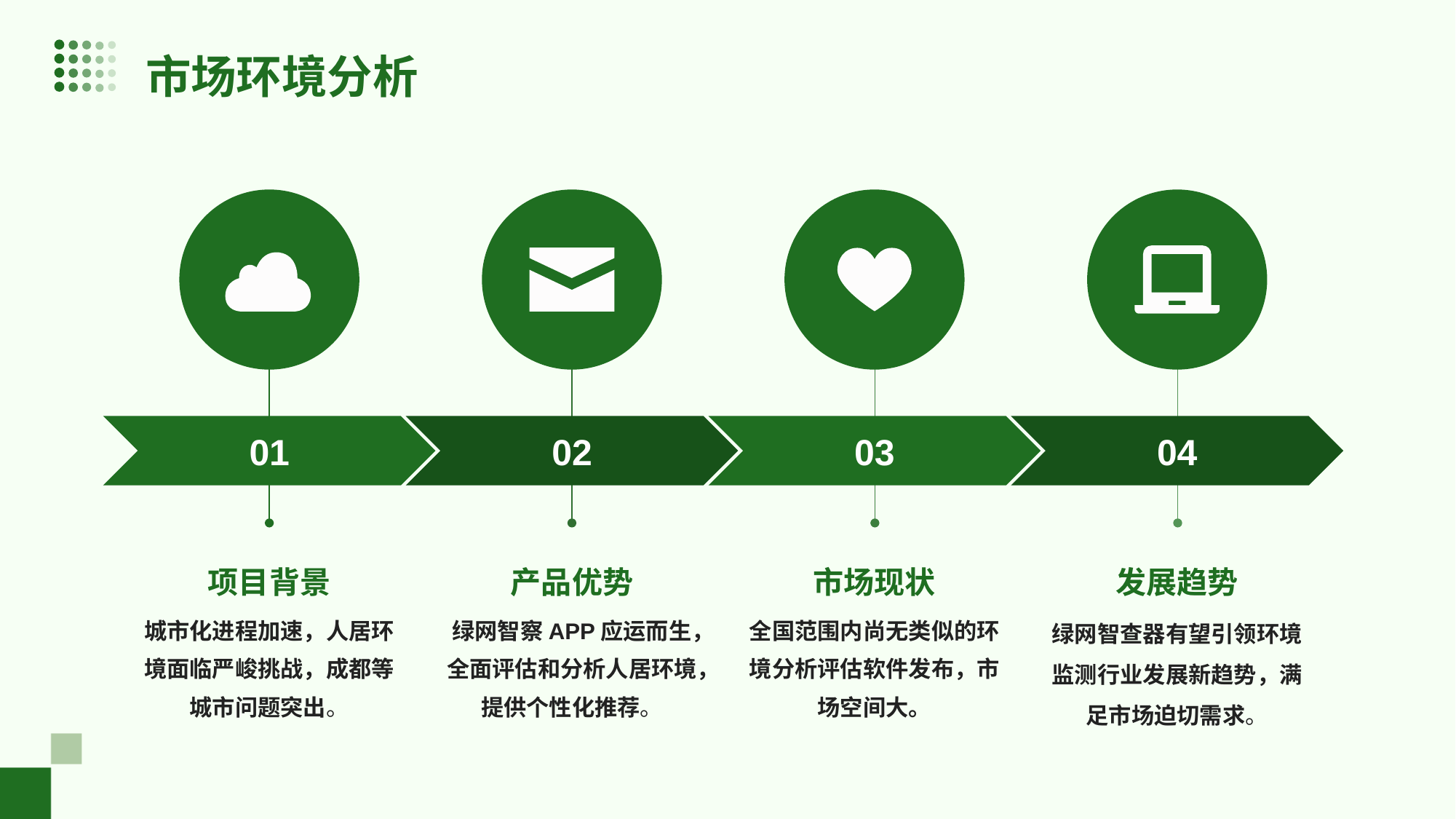

市场环境分析

01
02
03
04
项目背景
产品优势
市场现状
发展趋势
城市化进程加速，人居环境面临严峻挑战，成都等城市问题突出。
绿网智察APP应运而生，全面评估和分析人居环境，提供个性化推荐。
全国范围内尚无类似的环境分析评估软件发布，市场空间大。
绿网智查器有望引领环境监测行业发展新趋势，满足市场迫切需求。